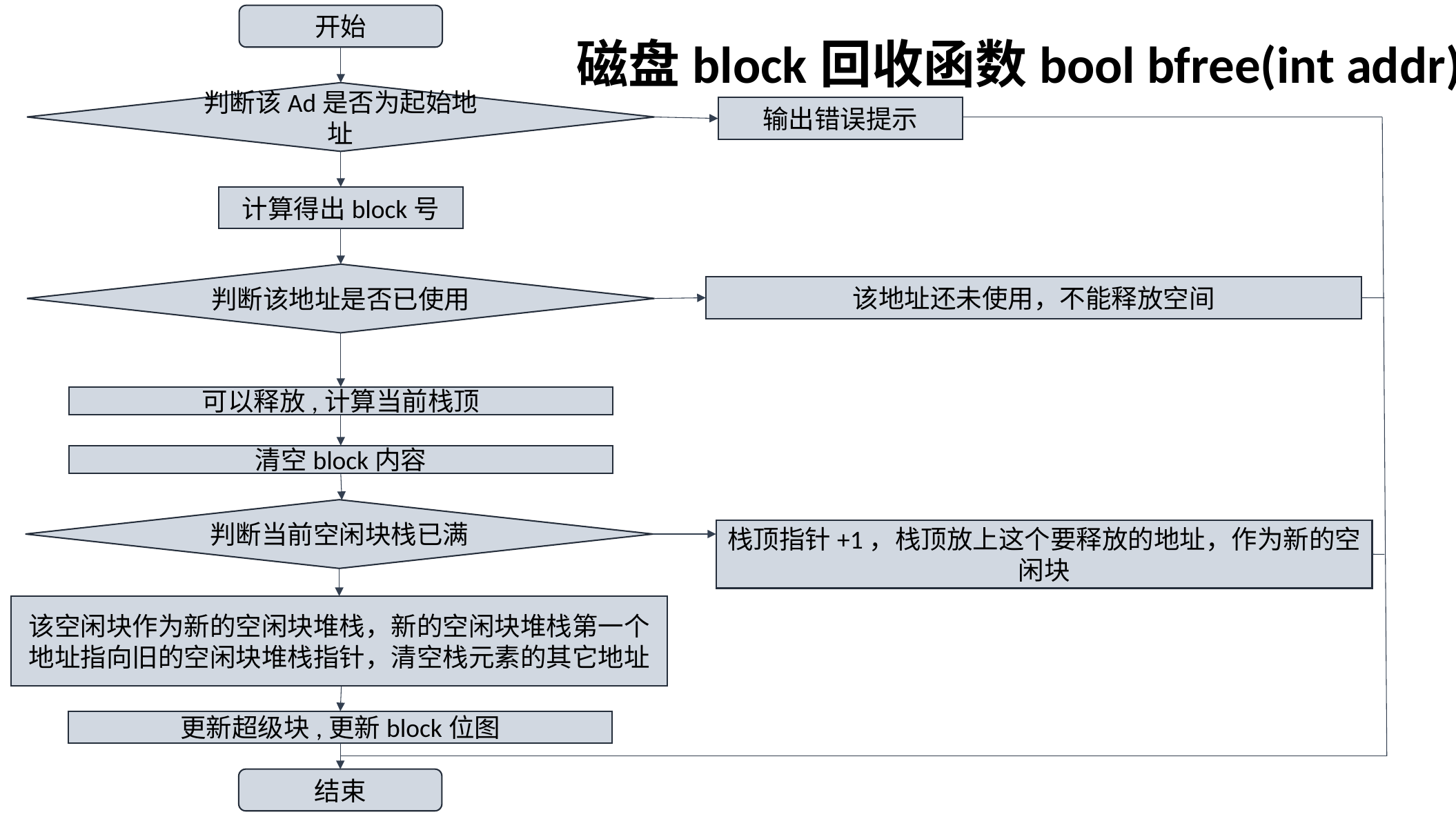

开始
磁盘block回收函数bool bfree(int addr)
判断该Ad是否为起始地址
输出错误提示
计算得出block号
判断该地址是否已使用
该地址还未使用，不能释放空间
可以释放,计算当前栈顶
清空block内容
判断当前空闲块栈已满
栈顶指针+1，栈顶放上这个要释放的地址，作为新的空闲块
该空闲块作为新的空闲块堆栈，新的空闲块堆栈第一个地址指向旧的空闲块堆栈指针，清空栈元素的其它地址
更新超级块,更新block位图
结束